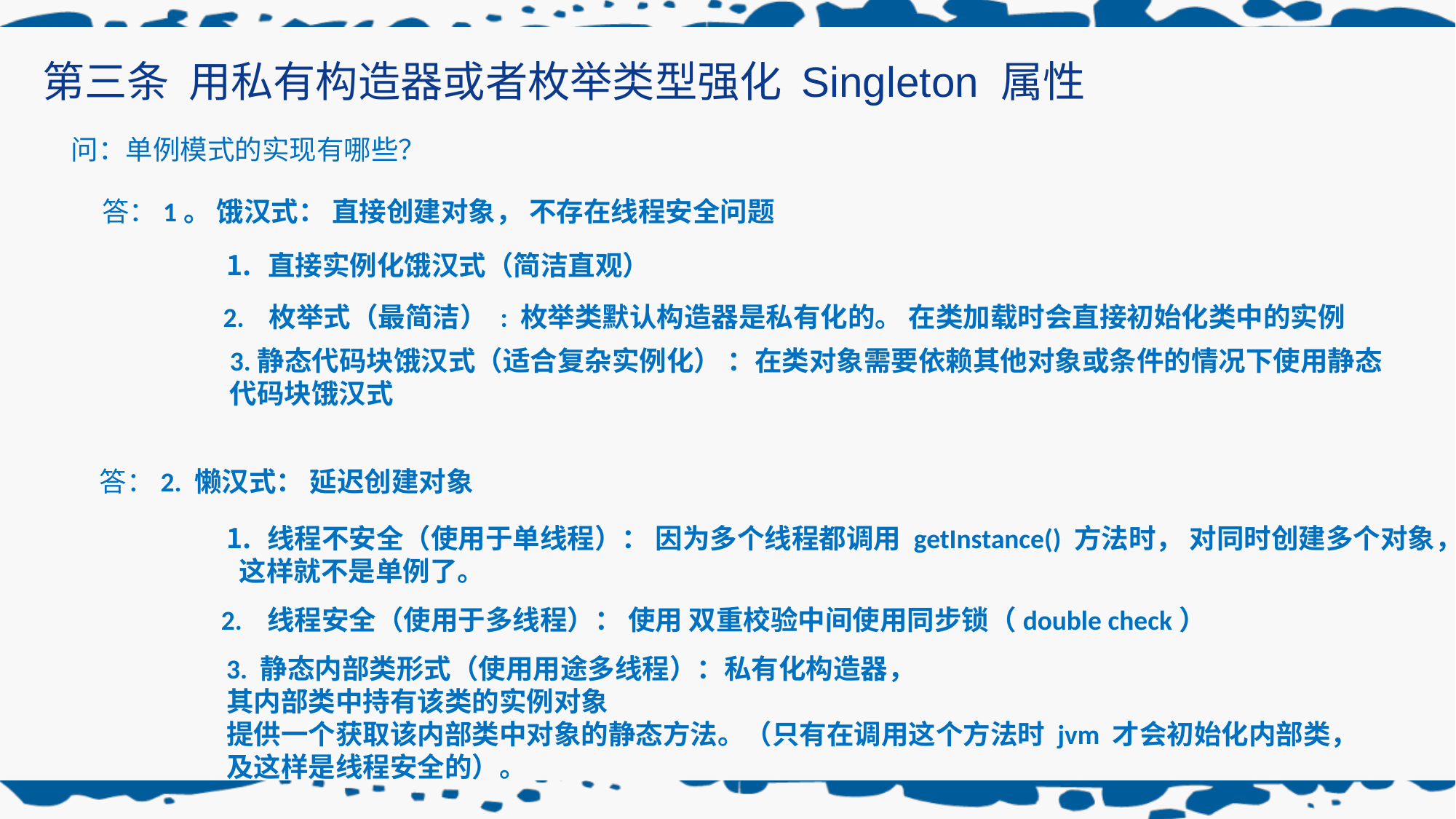

第三条  用私有构造器或者枚举类型强化 Singleton 属性
问：单例模式的实现有哪些？
答：1。 饿汉式： 直接创建对象， 不存在线程安全问题
直接实例化饿汉式（简洁直观）
2.   枚举式（最简洁） : 枚举类默认构造器是私有化的。 在类加载时会直接初始化类中的实例
3.静态代码块饿汉式（适合复杂实例化） ：在类对象需要依赖其他对象或条件的情况下使用静态
代码块饿汉式
答：2. 懒汉式： 延迟创建对象
线程不安全（使用于单线程）： 因为多个线程都调用 getInstance() 方法时， 对同时创建多个对象，
 这样就不是单例了。
2.   线程安全（使用于多线程）： 使用 双重校验中间使用同步锁（double check）
3. 静态内部类形式（使用用途多线程）：私有化构造器，
其内部类中持有该类的实例对象
提供一个获取该内部类中对象的静态方法。（只有在调用这个方法时 jvm 才会初始化内部类，
及这样是线程安全的）。